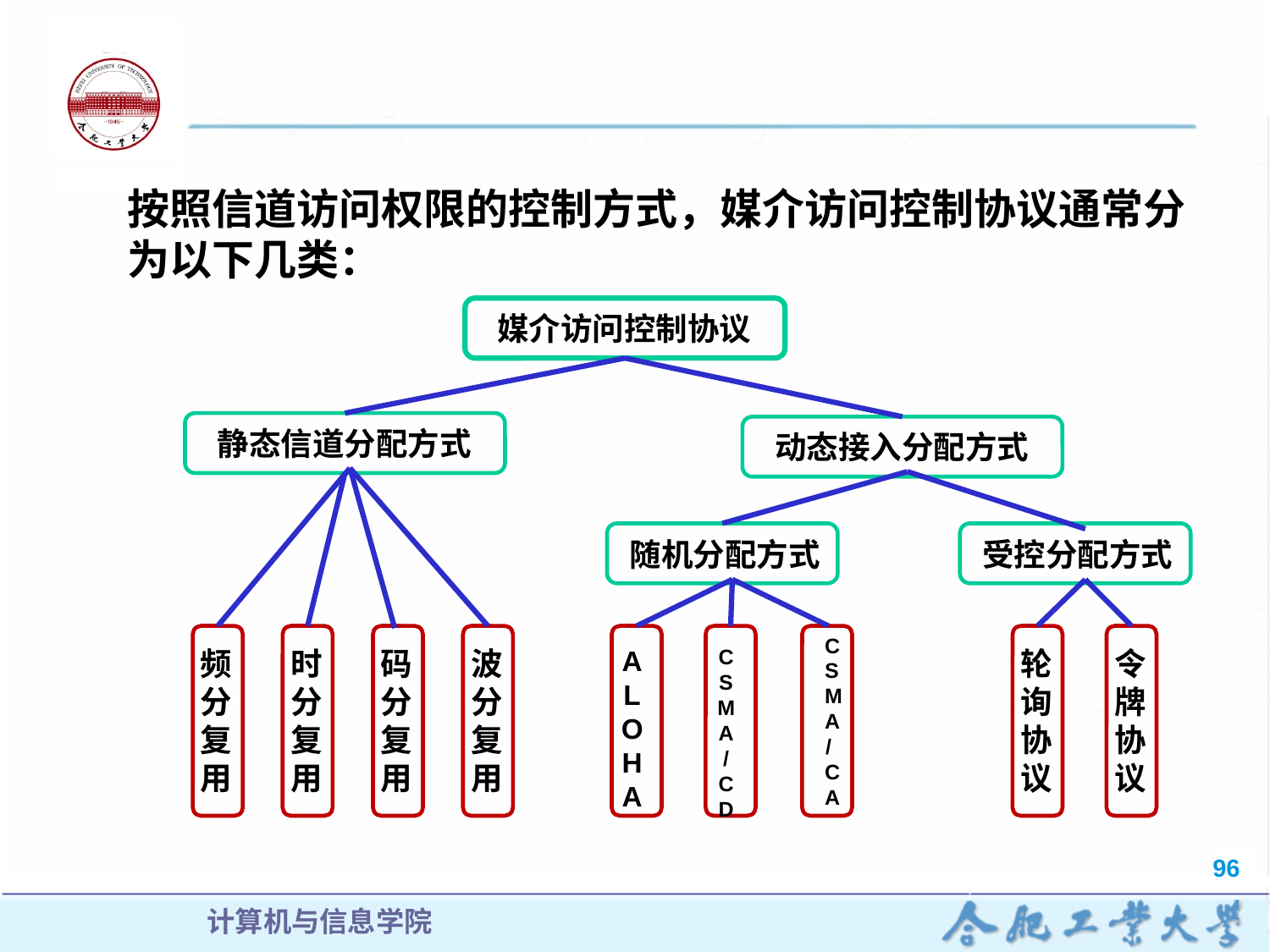

#
按照信道访问权限的控制方式，媒介访问控制协议通常分为以下几类：

媒介访问控制协议

静态信道分配方式

动态接入分配方式

随机分配方式

受控分配方式

频分复用

时分复用

码分复用

波分复用

ALOHA

CSMA
/
CD

CSMA/CA

轮询协议

令牌协议